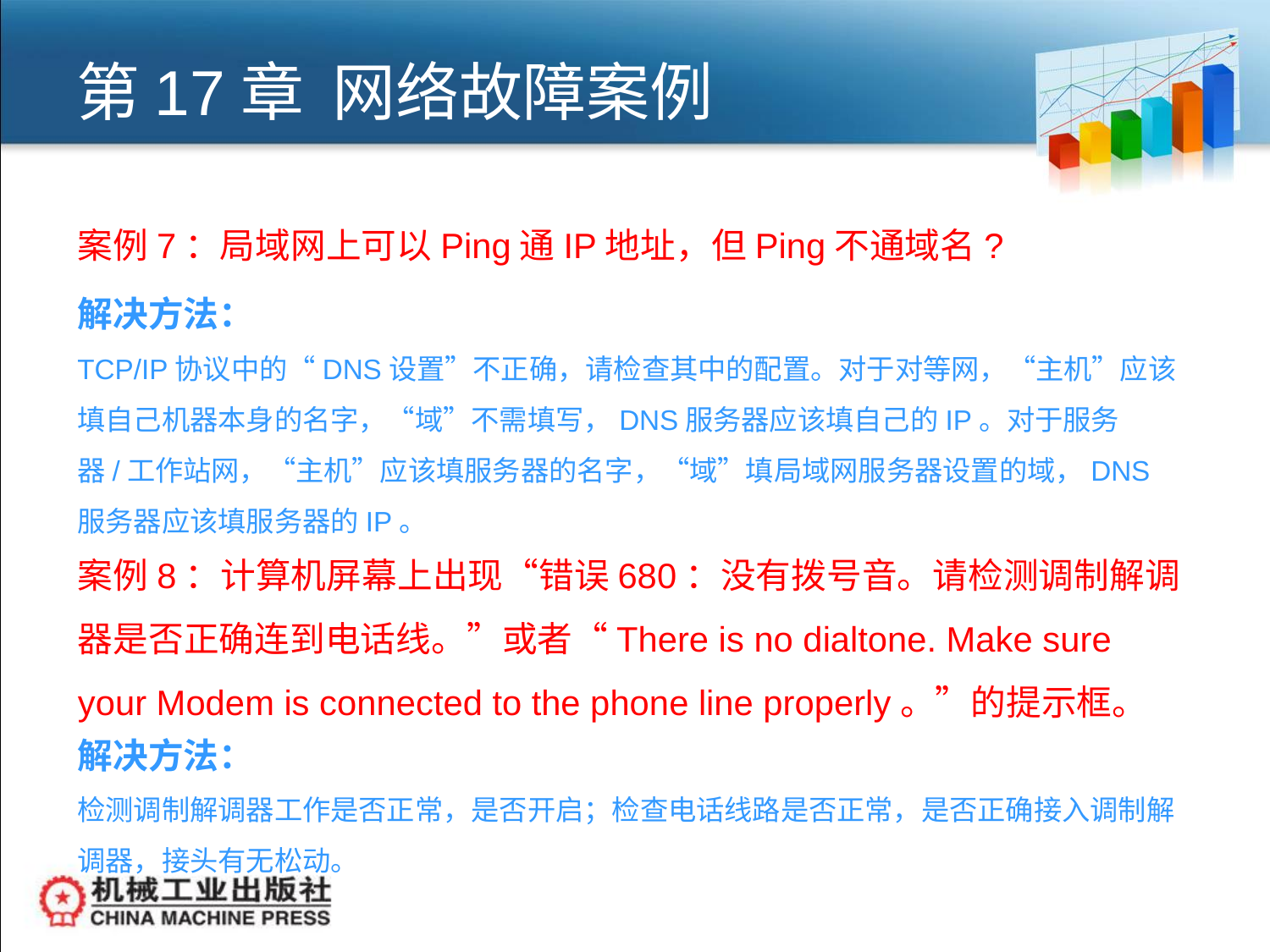

# 第17章  网络故障案例
案例7：局域网上可以Ping通IP地址，但Ping不通域名?
解决方法：
TCP/IP协议中的“DNS设置”不正确，请检查其中的配置。对于对等网，“主机”应该填自己机器本身的名字，“域”不需填写，DNS服务器应该填自己的IP。对于服务器/工作站网，“主机”应该填服务器的名字，“域”填局域网服务器设置的域，DNS服务器应该填服务器的IP。
案例8：计算机屏幕上出现“错误680：没有拨号音。请检测调制解调器是否正确连到电话线。”或者“There is no dialtone. Make sure your Modem is connected to the phone line properly。”的提示框。
解决方法：
检测调制解调器工作是否正常，是否开启；检查电话线路是否正常，是否正确接入调制解调器，接头有无松动。